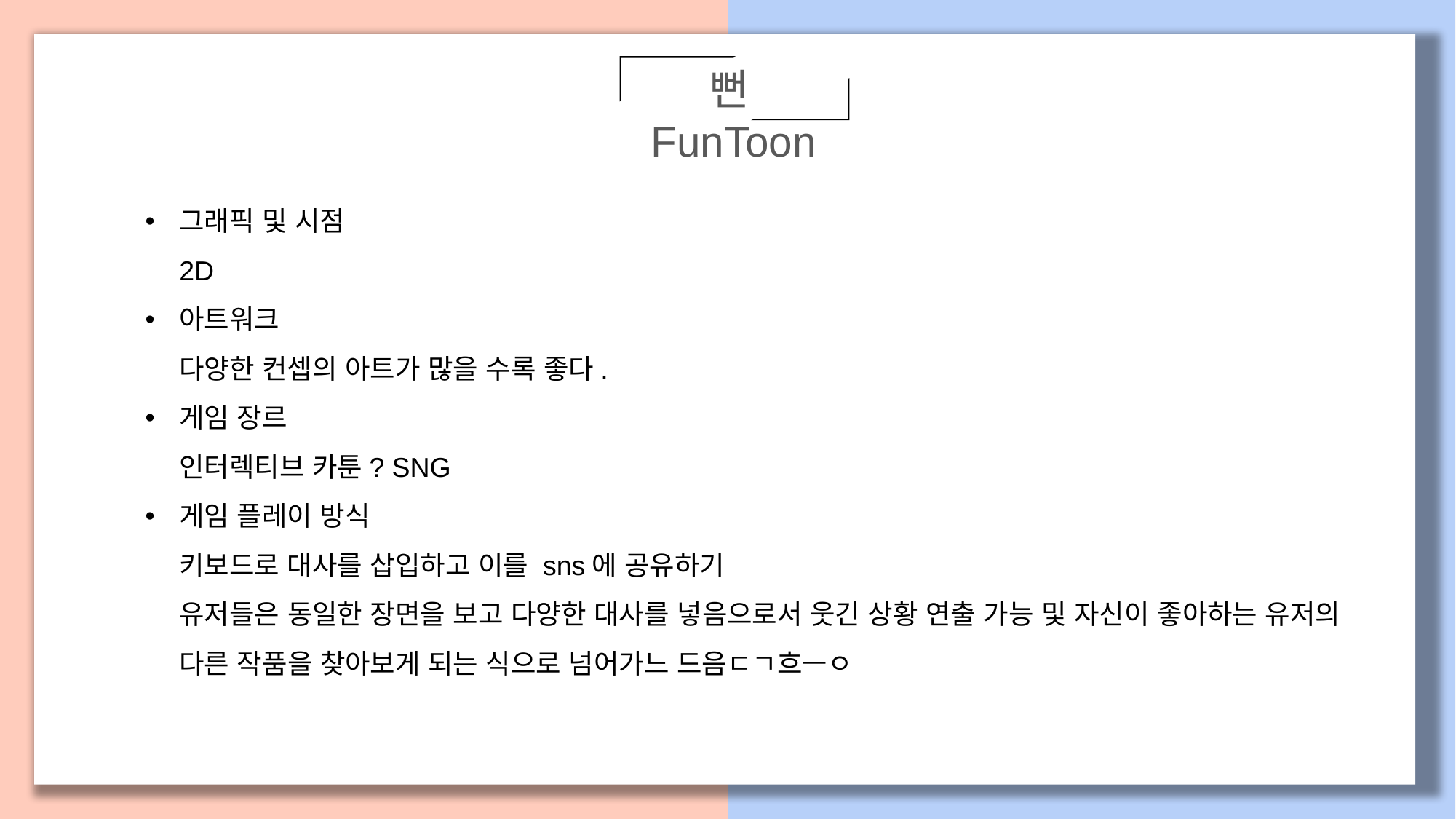

뻔FunToon

그래픽 및 시점
2D
아트워크
다양한 컨셉의 아트가 많을 수록 좋다.
게임 장르
인터렉티브 카툰? SNG
게임 플레이 방식
키보드로 대사를 삽입하고 이를 sns에 공유하기
유저들은 동일한 장면을 보고 다양한 대사를 넣음으로서 웃긴 상황 연출 가능 및 자신이 좋아하는 유저의 다른 작품을 찾아보게 되는 식으로 넘어가느 드음ㄷㄱ흐ㅡㅇ